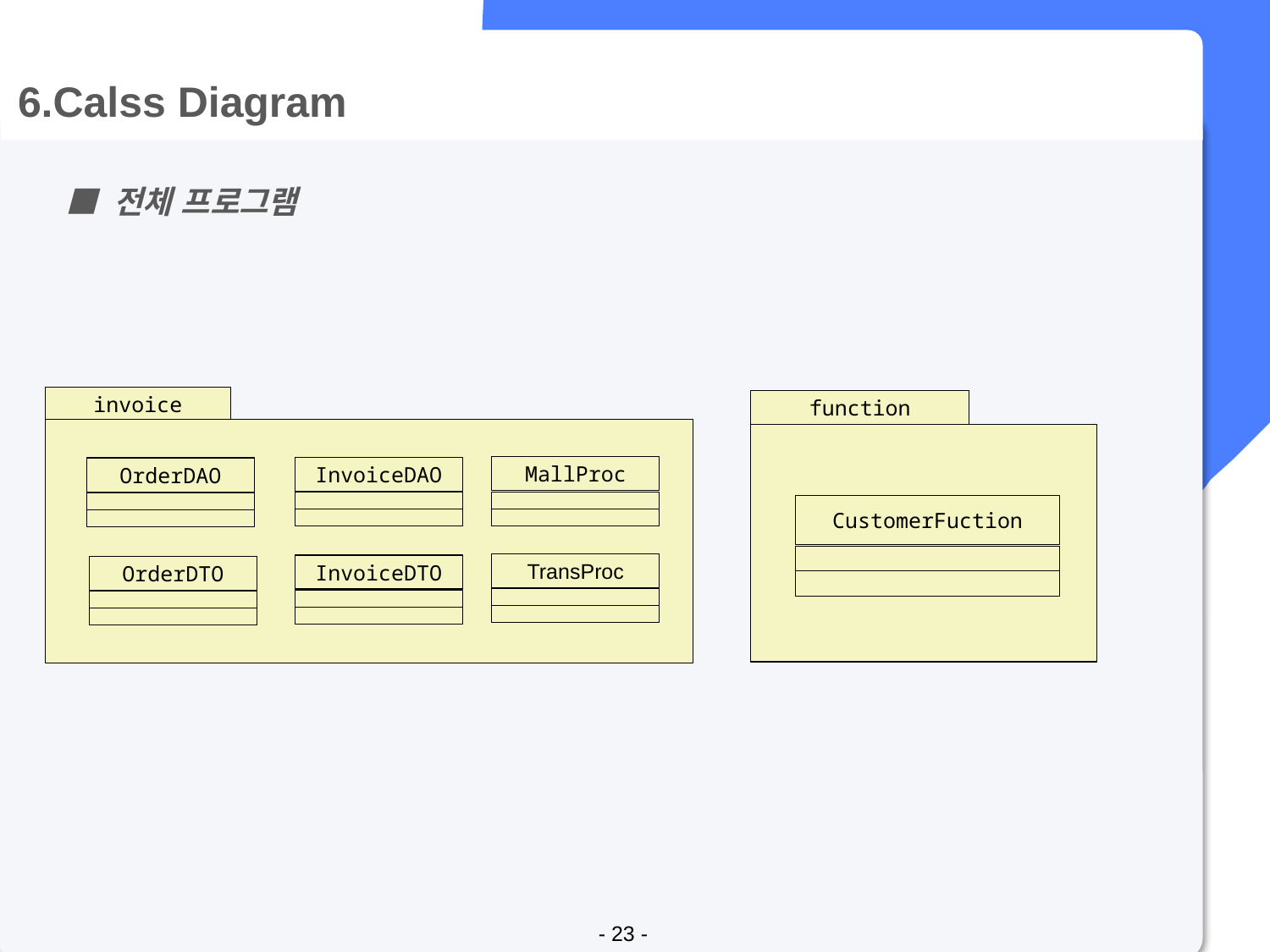

6.Calss Diagram

■ 전체 프로그램
invoice

MallProc

InvoiceDAO

OrderDAO

TransProc

InvoiceDTO

OrderDTO

function

CustomerFuction

- 23 -